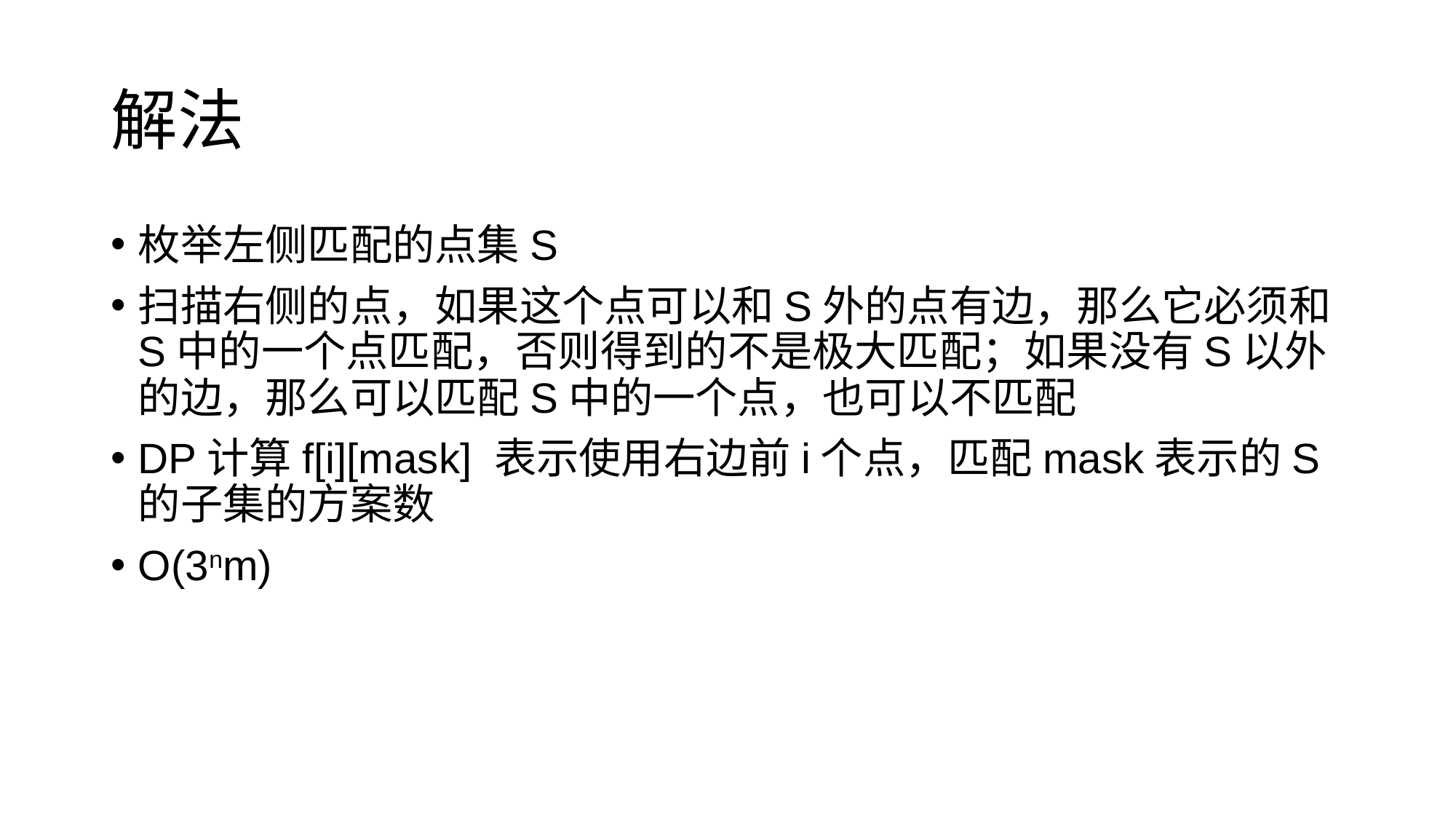

# 解法
枚举左侧匹配的点集S
扫描右侧的点，如果这个点可以和S外的点有边，那么它必须和S中的一个点匹配，否则得到的不是极大匹配；如果没有S以外的边，那么可以匹配S中的一个点，也可以不匹配
DP计算f[i][mask] 表示使用右边前i个点，匹配mask表示的S的子集的方案数
O(3nm)